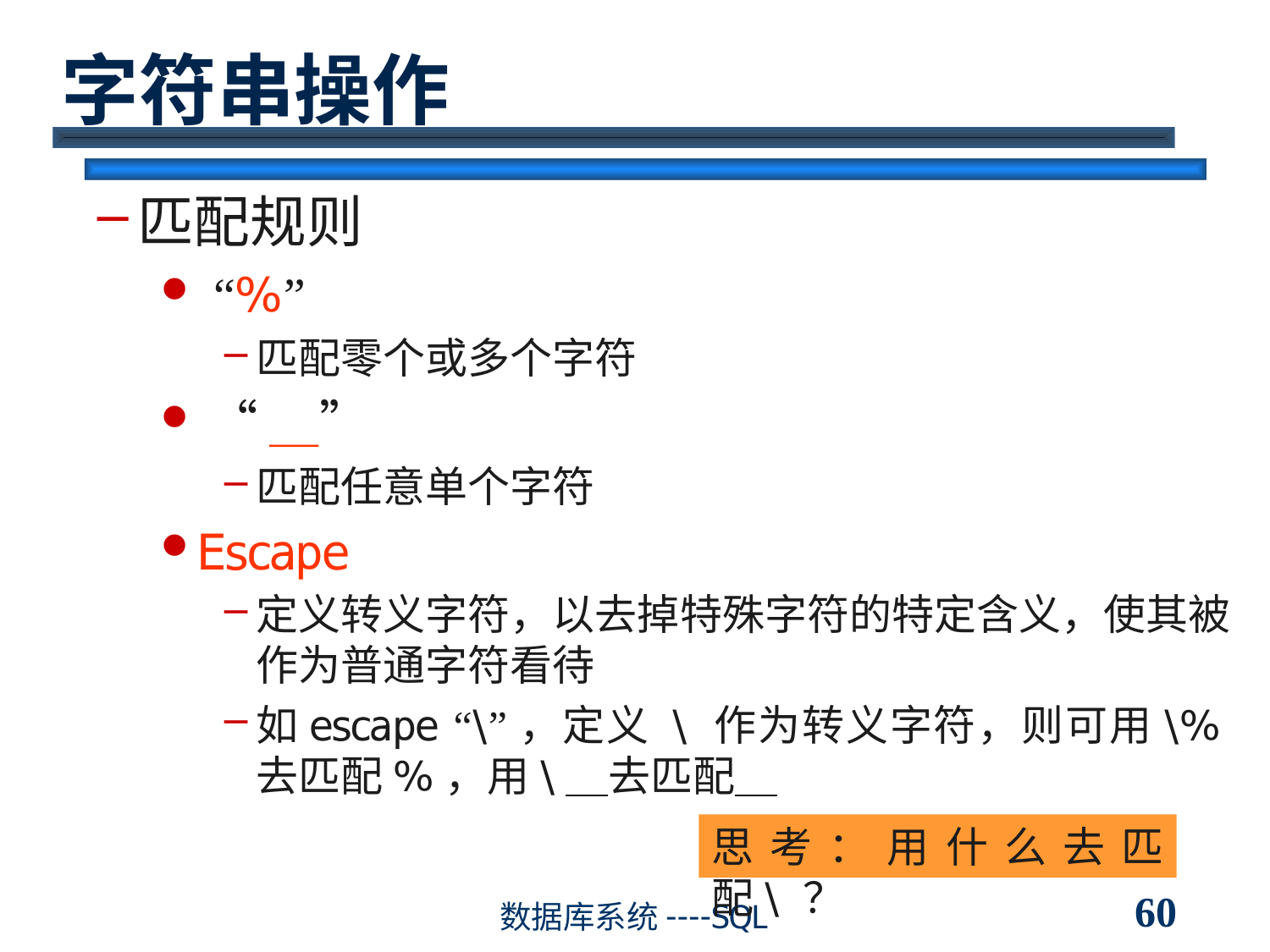

# 字符串操作
匹配规则
 “%”
匹配零个或多个字符
 “＿”
匹配任意单个字符
Escape
定义转义字符，以去掉特殊字符的特定含义，使其被作为普通字符看待
如escape “\”，定义 \ 作为转义字符，则可用\%去匹配%，用\＿去匹配＿
思考：用什么去匹配\ ？
60
数据库系统----SQL